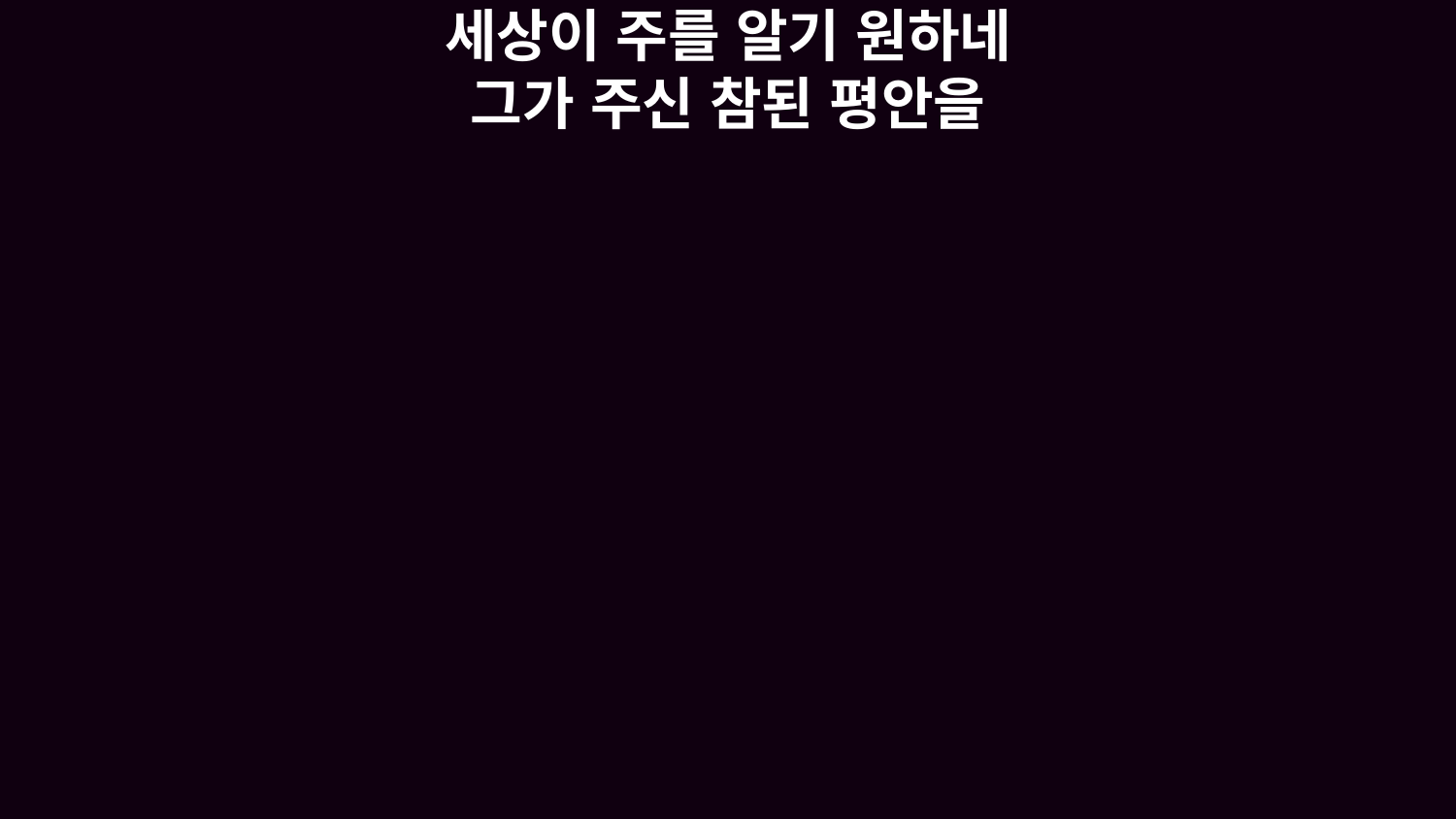

세상이 주를 알기 원하네
그가 주신 참된 평안을